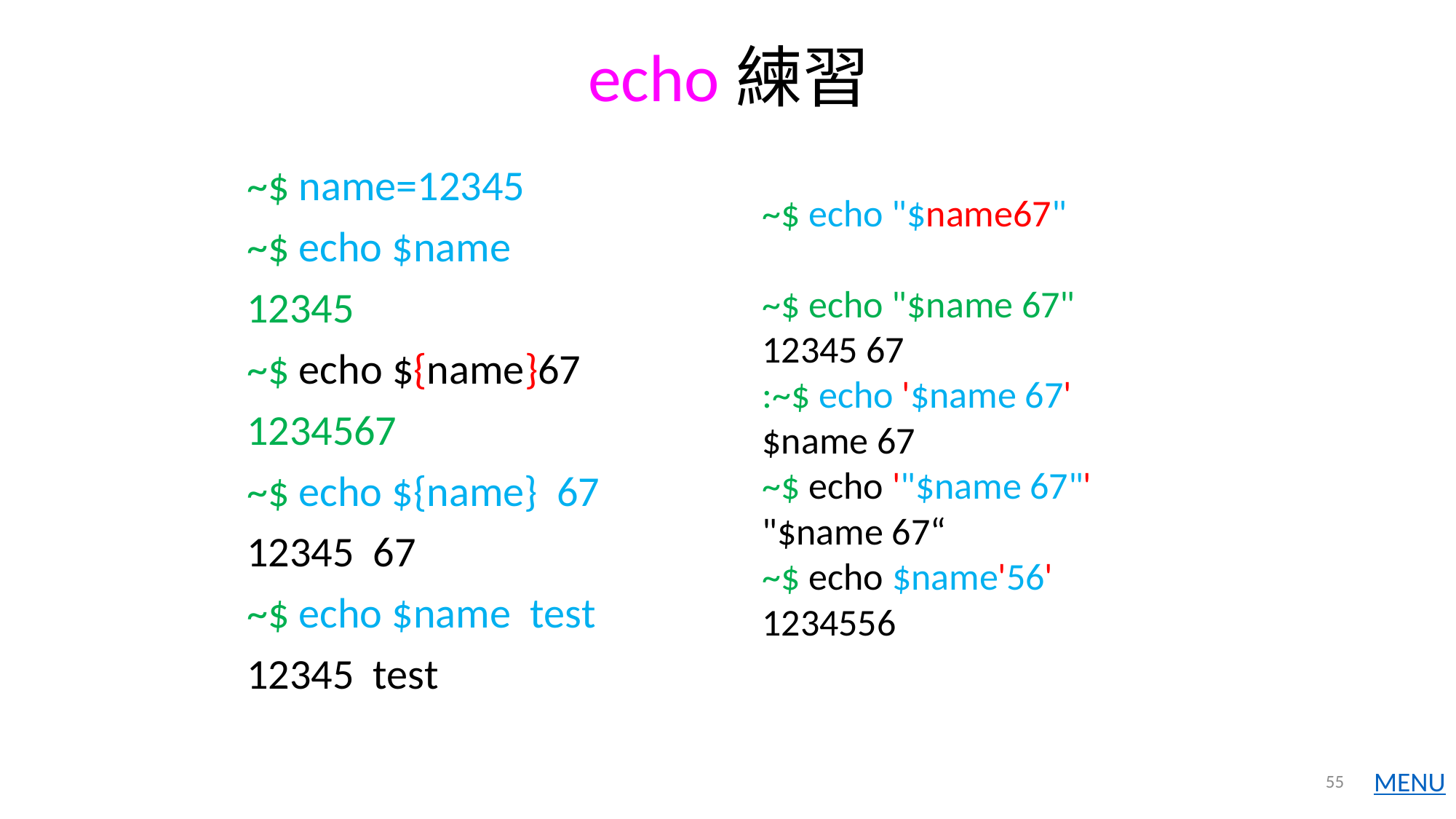

echo練習
~$ name=12345
~$ echo $name
12345
~$ echo ${name}67
1234567
~$ echo ${name}  67
12345  67
~$ echo $name  test
12345  test
~$ echo "$name67"

~$ echo "$name 67"
12345 67
:~$ echo '$name 67'
$name 67
~$ echo '"$name 67"'
"$name 67“
~$ echo $name'56'
1234556

55